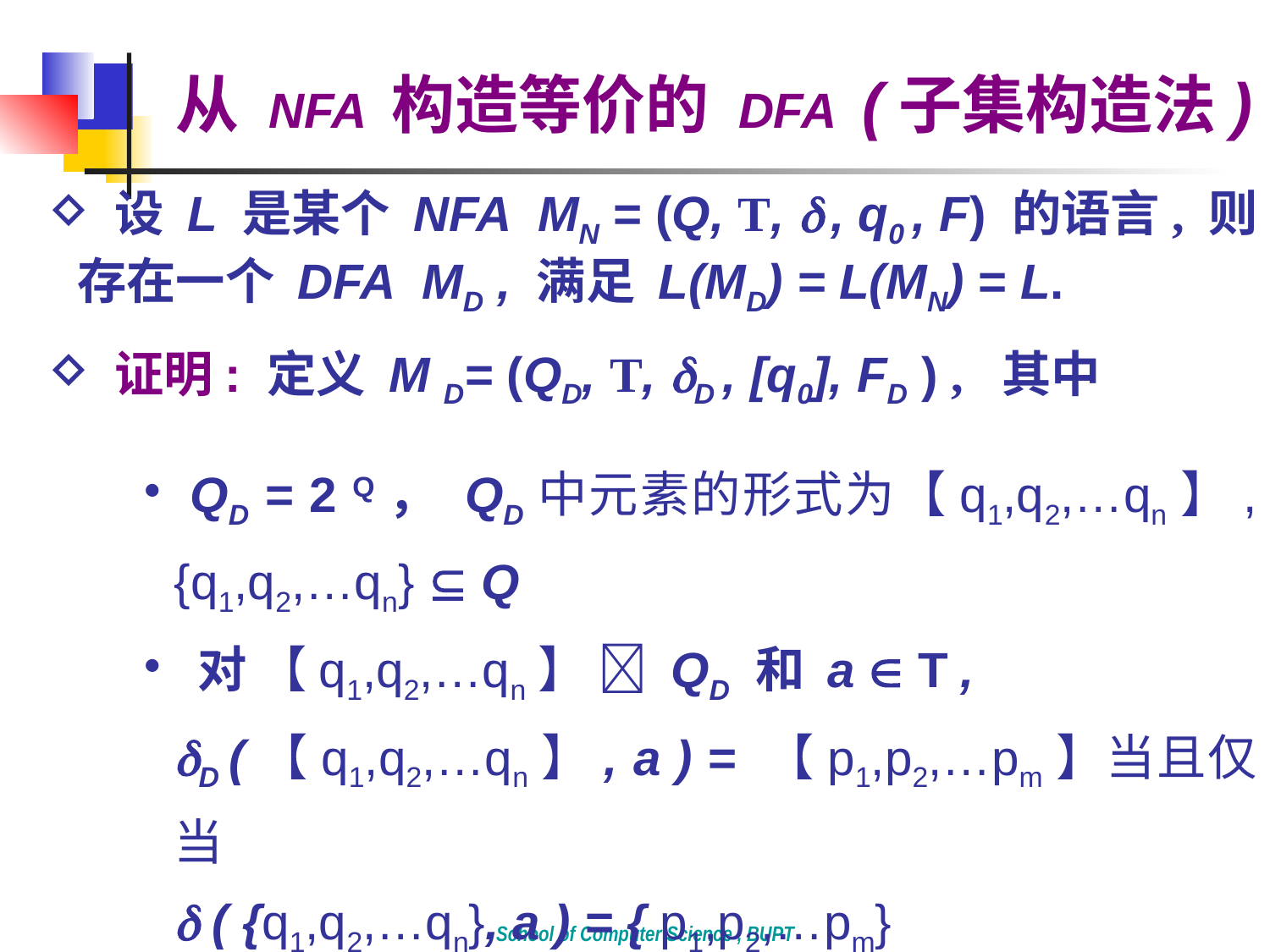

从 NFA 构造等价的 DFA  (子集构造法)
 设 L 是某个 NFA  MN = (Q, T, δ , q0 , F) 的语言, 则存在一个 DFA  MD , 满足 L(MD) = L(MN) = L.

 证明: 定义 M D= (QD, T, δD , [q0], FD ) ,  其中

 QD = 2 Q， QD中元素的形式为【q1,q2,…qn】, {q1,q2,…qn} ⊆ Q
 对 【q1,q2,…qn】 ∈ QD 和 a ∈ T ,
δD (【q1,q2,…qn】, a ) = 【p1,p2,…pm】当且仅当
δ ( {q1,q2,…qn}, a ) = { p1,p2,…pm}
 FD  ⊆ QD ， FD的 每个状态包含F中的一个状态

School of Computer Science , BUPT
34